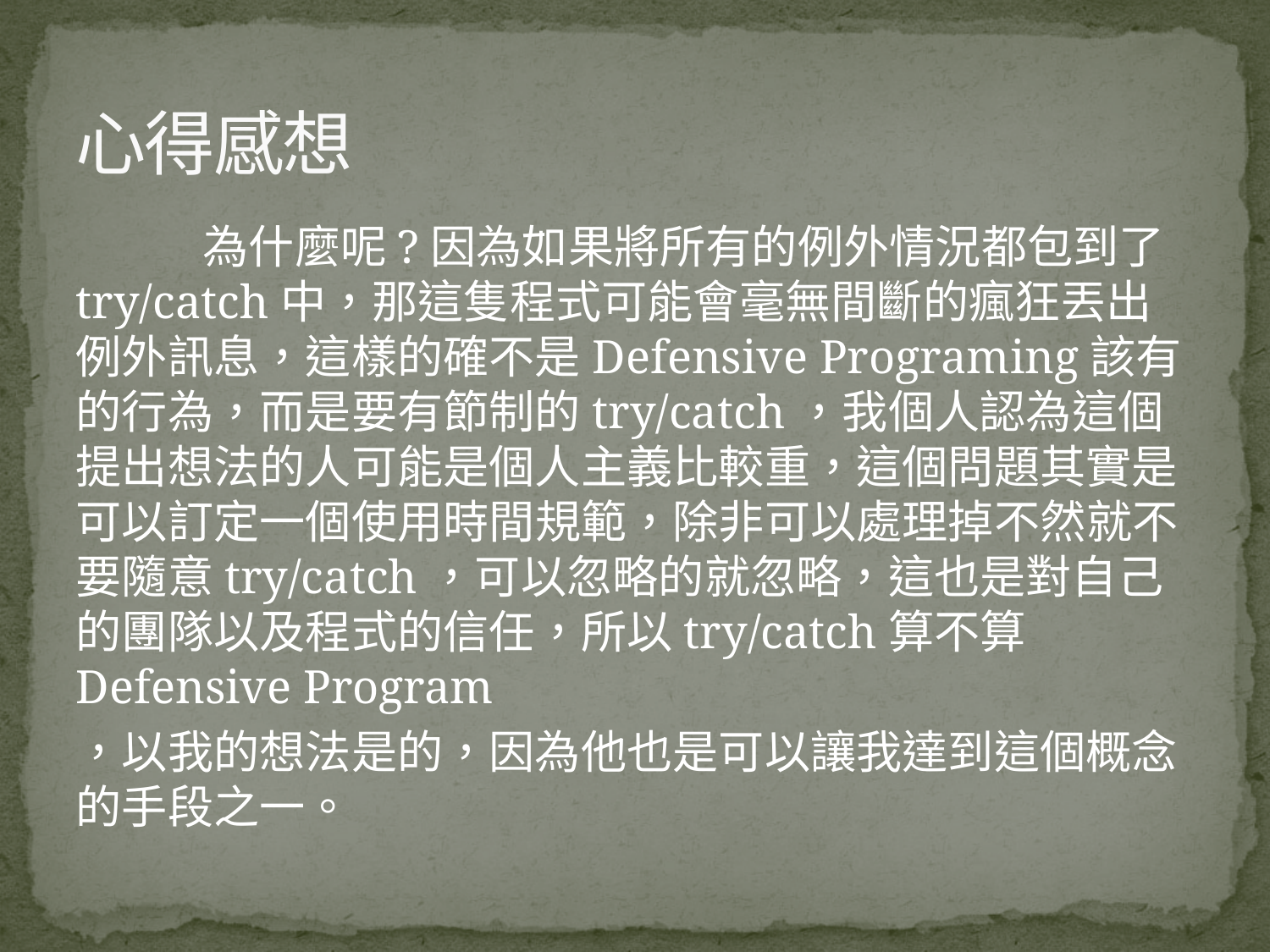

# 心得感想
	為什麼呢?因為如果將所有的例外情況都包到了try/catch中，那這隻程式可能會毫無間斷的瘋狂丟出例外訊息，這樣的確不是Defensive Programing該有的行為，而是要有節制的try/catch，我個人認為這個提出想法的人可能是個人主義比較重，這個問題其實是可以訂定一個使用時間規範，除非可以處理掉不然就不要隨意try/catch，可以忽略的就忽略，這也是對自己的團隊以及程式的信任，所以try/catch算不算Defensive Program
，以我的想法是的，因為他也是可以讓我達到這個概念的手段之一。